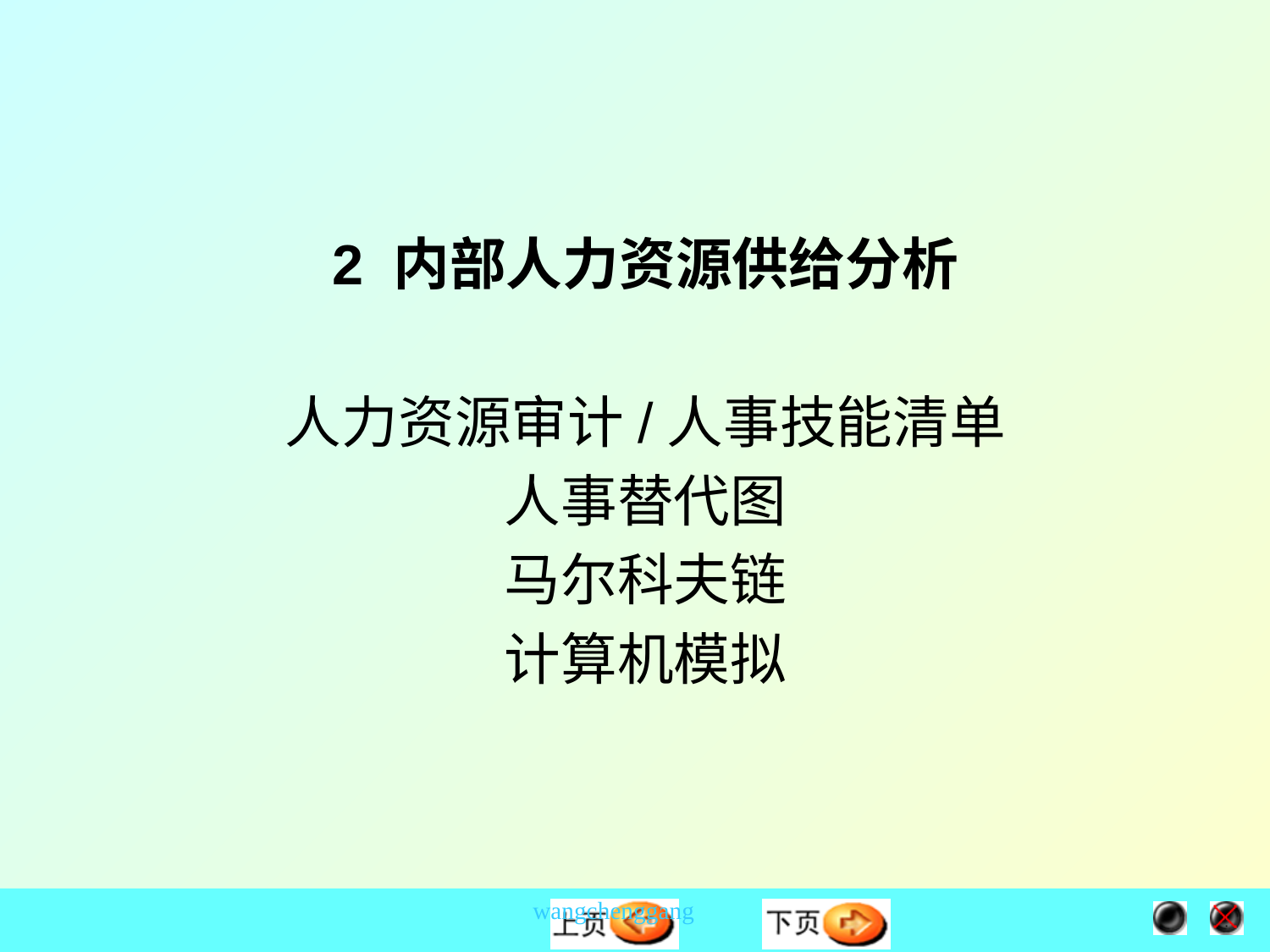

2 内部人力资源供给分析

人力资源审计/人事技能清单
人事替代图
马尔科夫链
计算机模拟

wangchenggang